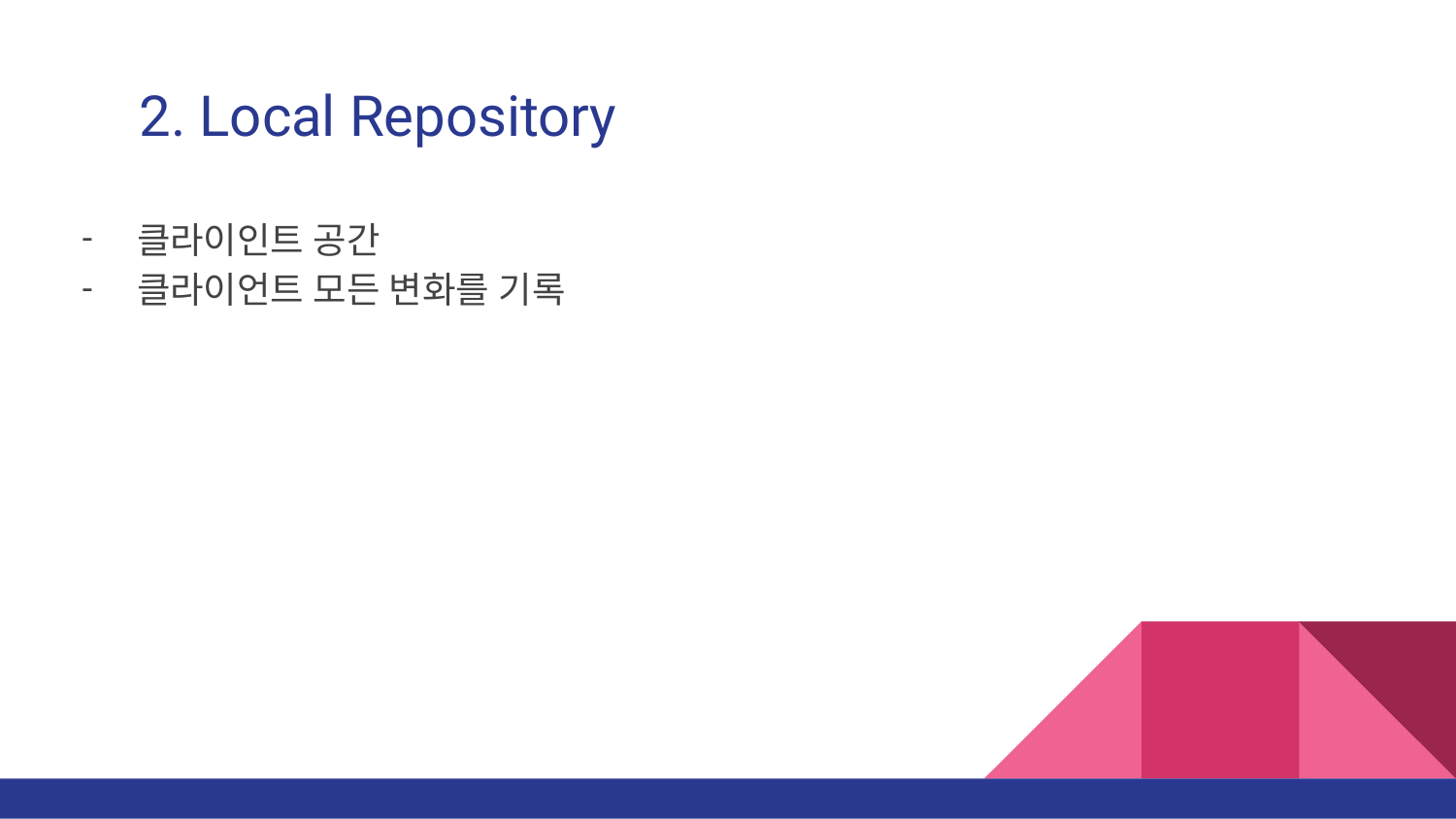

# 2. Local Repository
클라이인트 공간
클라이언트 모든 변화를 기록